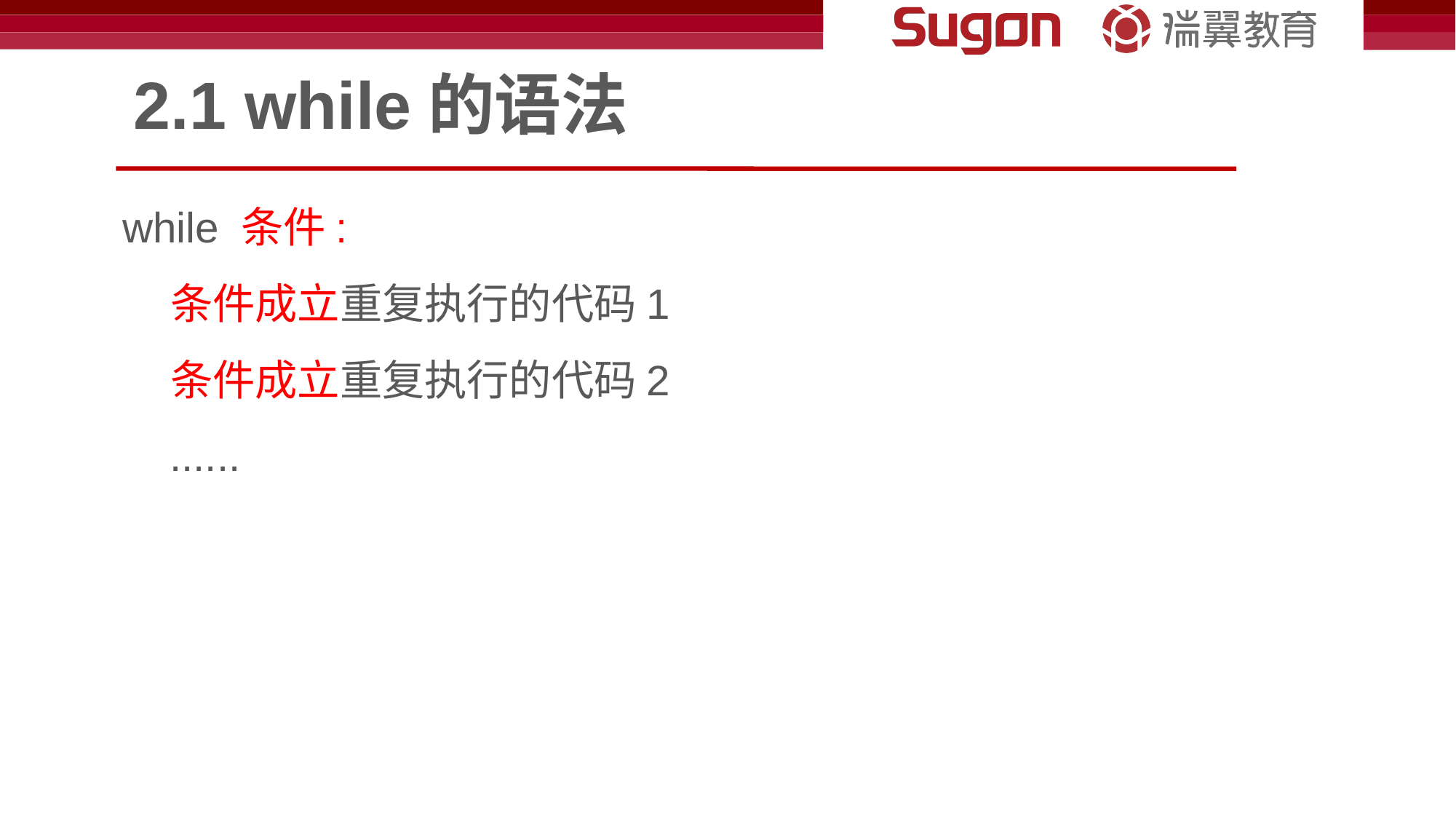

# 2.1 while的语法
while 条件:
    条件成立重复执行的代码1
    条件成立重复执行的代码2
    ......